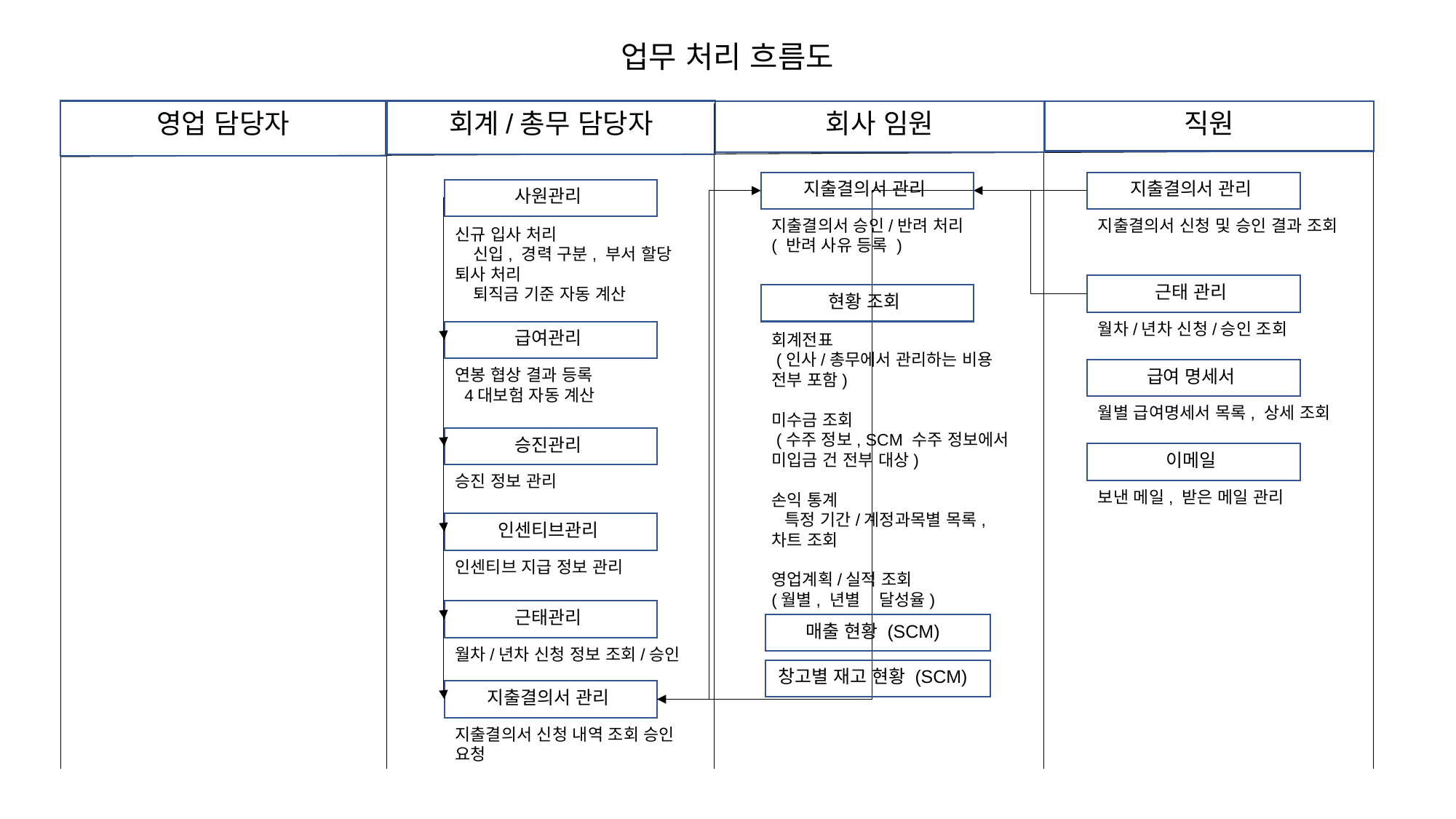

업무 처리 흐름도
영업 담당자
회계/총무 담당자
회사 임원
직원
지출결의서 관리
지출결의서 관리
사원관리
지출결의서 승인/반려 처리
( 반려 사유 등록 )
지출결의서 신청 및 승인 결과 조회
신규 입사 처리
   신입, 경력 구분, 부서 할당
퇴사 처리
   퇴직금 기준 자동 계산
근태 관리
현황 조회
월차/년차 신청/승인 조회
급여관리
회계전표
 (인사/총무에서 관리하는 비용 전부 포함)

미수금 조회
 (수주 정보, SCM 수주 정보에서 미입금 건 전부 대상)

손익 통계
  특정 기간/계정과목별 목록,차트 조회

영업계획/실적 조회
(월별, 년별    달성율)
급여 명세서
연봉 협상 결과 등록
  4대보험 자동 계산
월별 급여명세서 목록, 상세 조회
승진관리
이메일
승진 정보 관리
보낸 메일, 받은 메일 관리
인센티브관리
인센티브 지급 정보 관리
근태관리
매출 현황 (SCM)
월차/년차 신청 정보 조회/승인
창고별 재고 현황 (SCM)
지출결의서 관리
지출결의서 신청 내역 조회 승인 요청